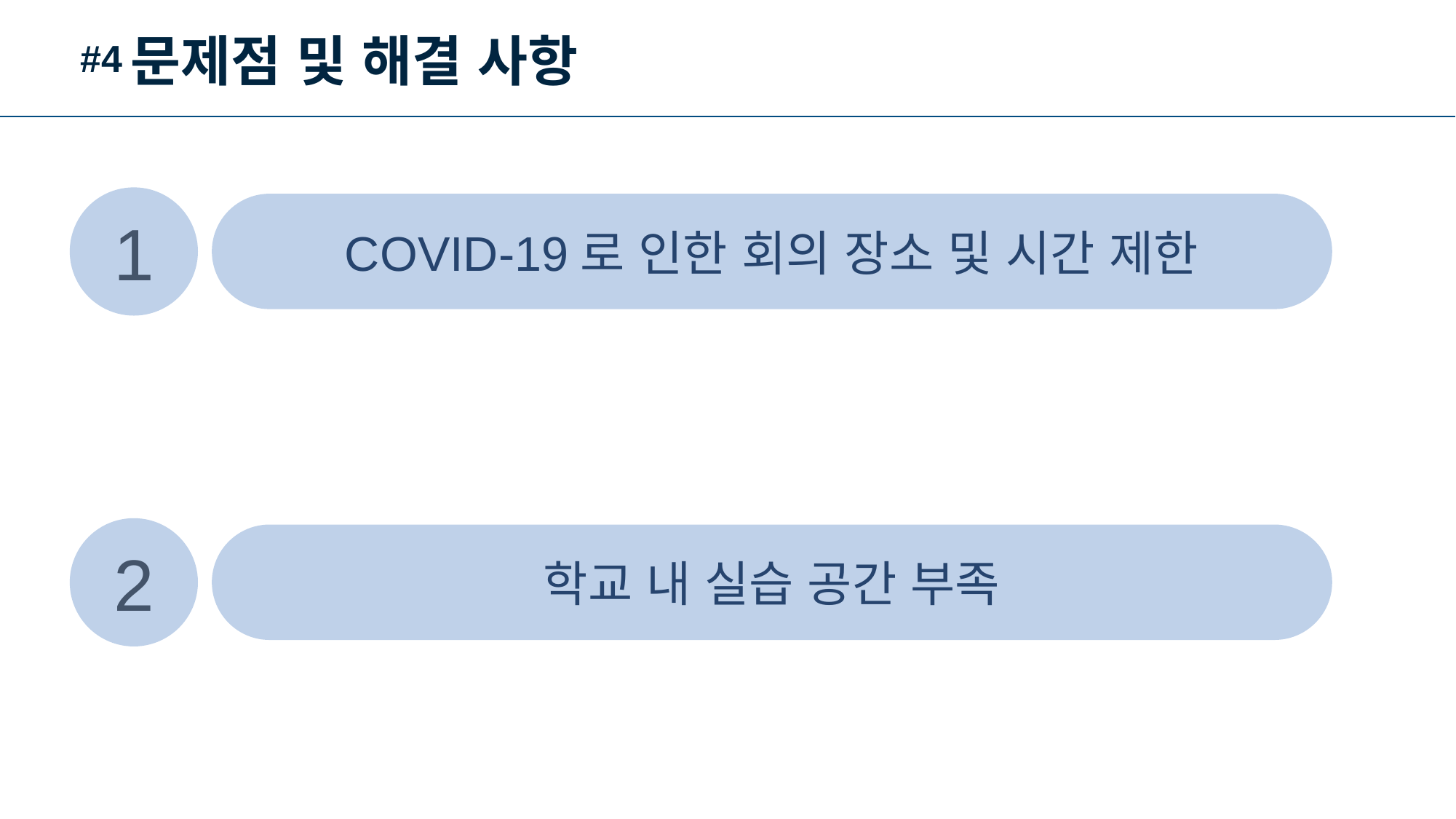

문제점 및 해결 사항
#4
1
COVID-19로 인한 회의 장소 및 시간 제한
2
학교 내 실습 공간 부족